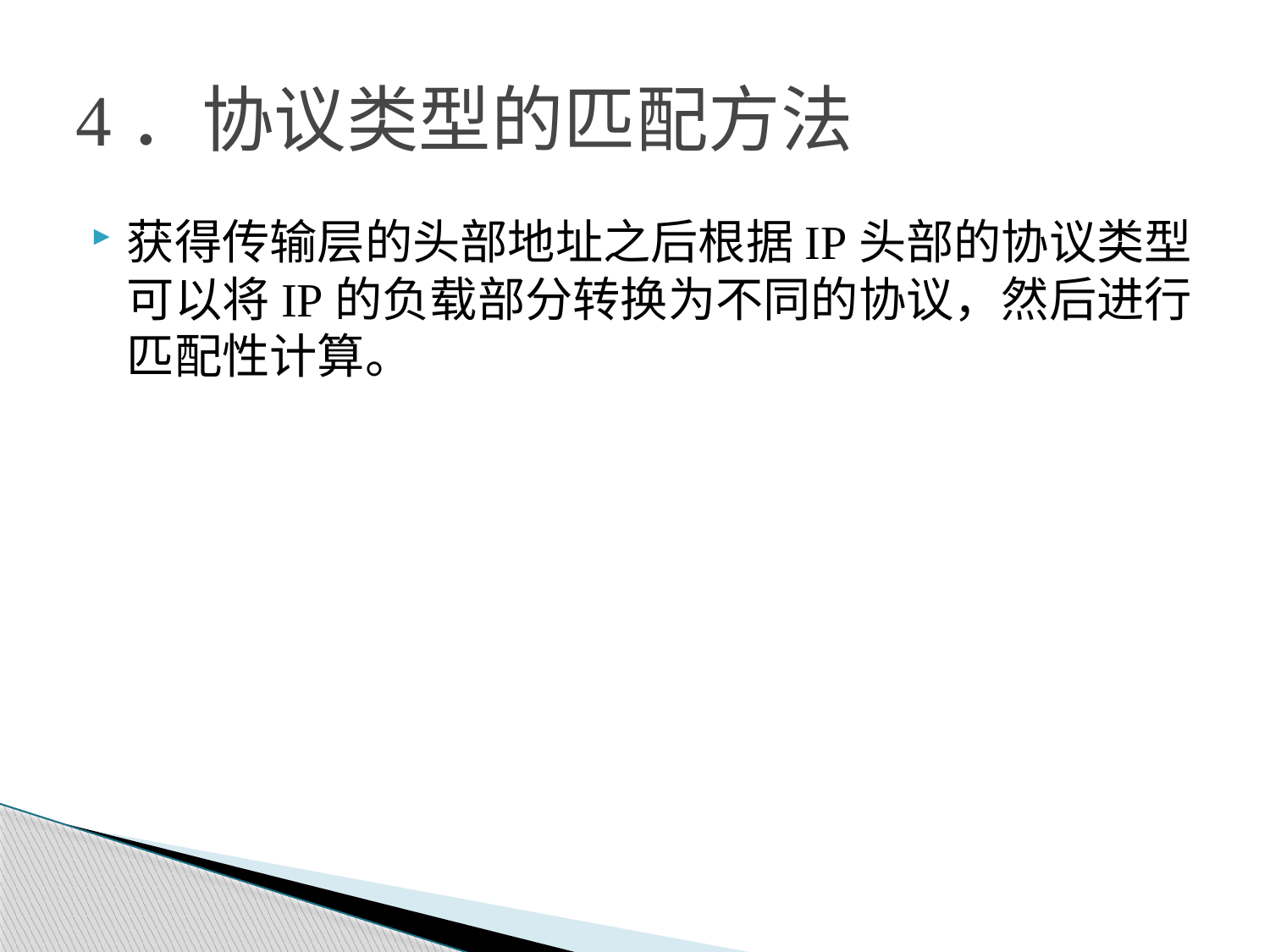

# 4．协议类型的匹配方法
获得传输层的头部地址之后根据IP头部的协议类型可以将IP的负载部分转换为不同的协议，然后进行匹配性计算。